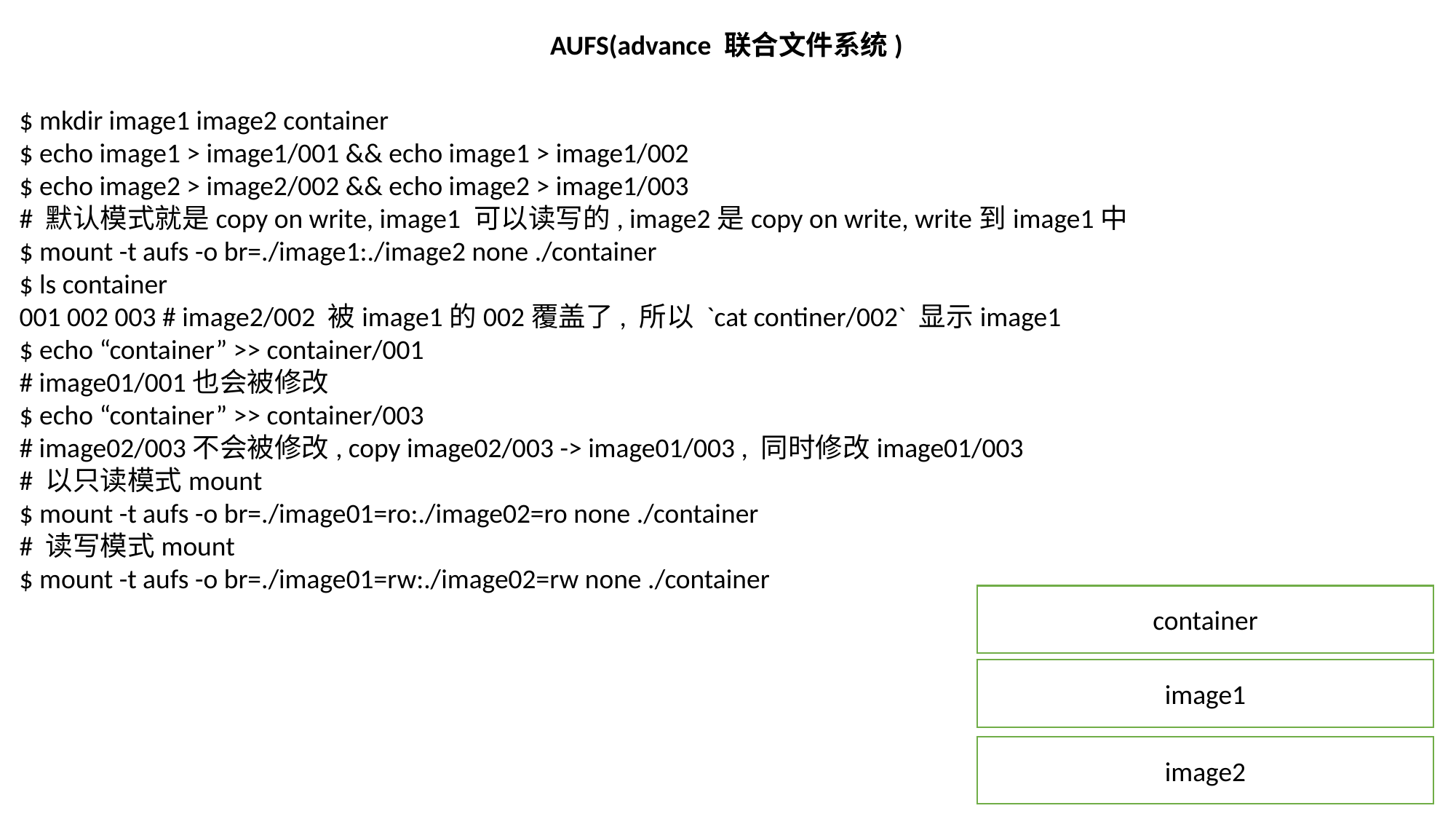

AUFS(advance 联合文件系统)
$ mkdir image1 image2 container
$ echo image1 > image1/001 && echo image1 > image1/002
$ echo image2 > image2/002 && echo image2 > image1/003
# 默认模式就是copy on write, image1 可以读写的, image2是copy on write, write到image1中
$ mount -t aufs -o br=./image1:./image2 none ./container
$ ls container
001 002 003 # image2/002 被image1的002覆盖了, 所以 `cat continer/002` 显示image1
$ echo “container” >> container/001
# image01/001也会被修改
$ echo “container” >> container/003
# image02/003不会被修改, copy image02/003 -> image01/003 , 同时修改image01/003
# 以只读模式mount
$ mount -t aufs -o br=./image01=ro:./image02=ro none ./container
# 读写模式mount
$ mount -t aufs -o br=./image01=rw:./image02=rw none ./container
container
image1
image2